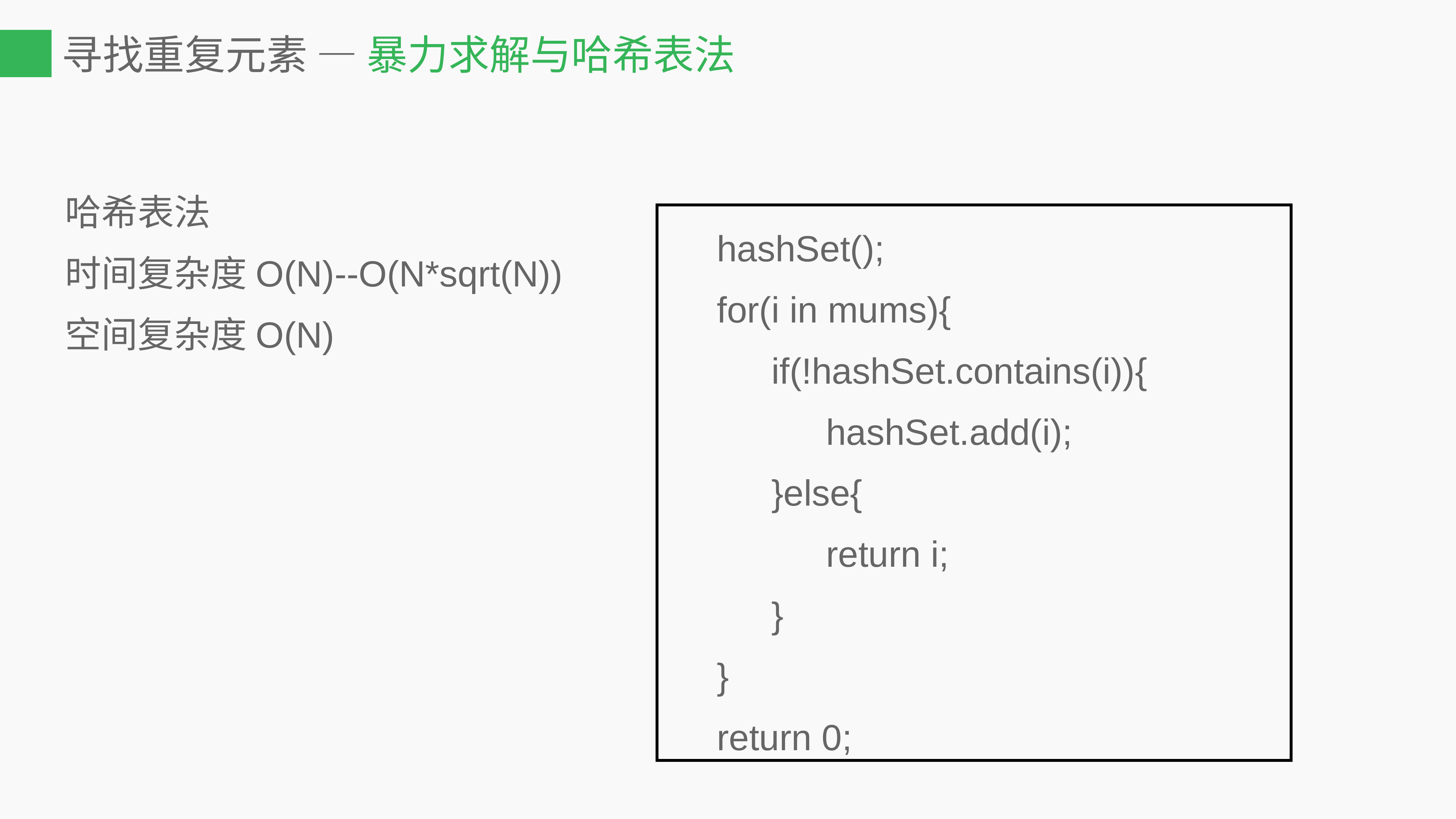

# 寻找重复元素 — 暴力求解与哈希表法
哈希表法
时间复杂度O(N)--O(N*sqrt(N))
空间复杂度O(N)

	hashSet();
	for(i in mums){
		if(!hashSet.contains(i)){
			hashSet.add(i);
		}else{
			return i;
		}
	}
	return 0;